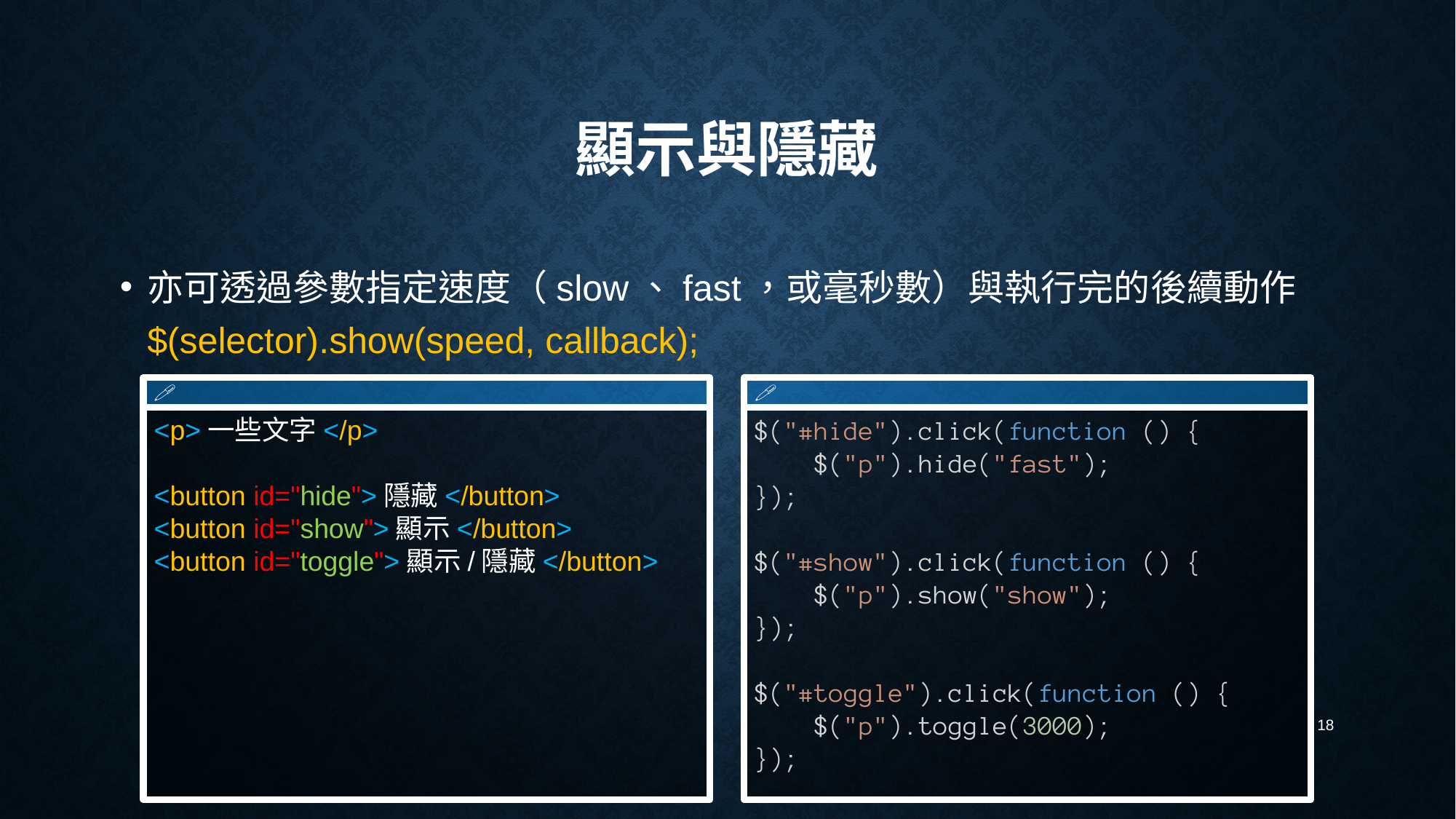

# 顯示與隱藏
亦可透過參數指定速度（slow、fast，或毫秒數）與執行完的後續動作
$(selector).show(speed, callback);
🖊
<p>一些文字</p>
<button id="hide">隱藏</button>
<button id="show">顯示</button>
<button id="toggle">顯示/隱藏</button>

🖊
$("#hide").click(function () {
    $("p").hide("fast");
});
$("#show").click(function () {
    $("p").show("show");
});
$("#toggle").click(function () {
    $("p").toggle(3000);
});
18